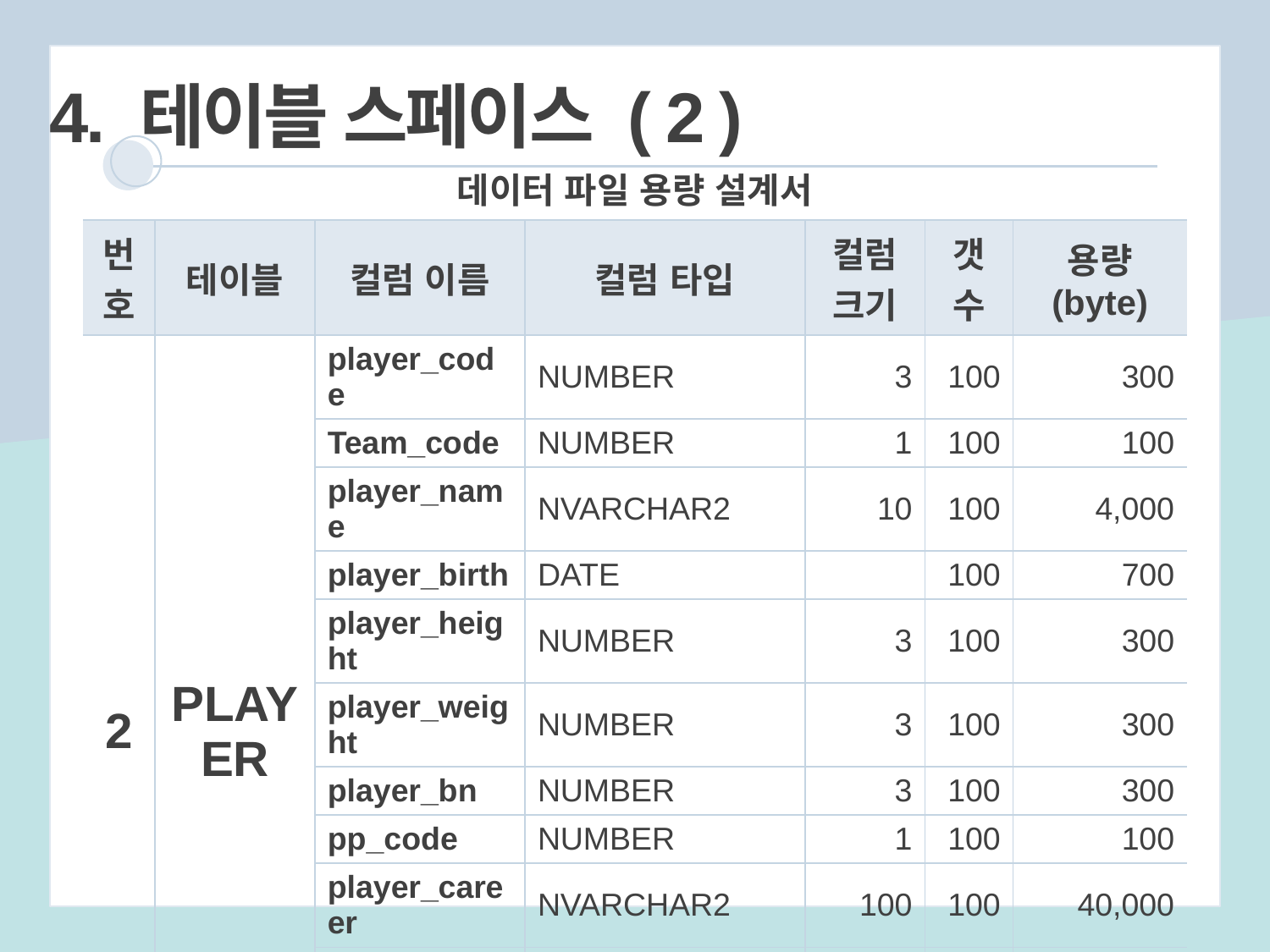

4. 테이블 스페이스 ( 2 )
| 데이터 파일 용량 설계서 |  |  |  |  |  |  |
| --- | --- | --- | --- | --- | --- | --- |
| 번호 | 테이블 | 컬럼 이름 | 컬럼 타입 | 컬럼 크기 | 갯수 | 용량 (byte) |
| 2 | PLAYER | player\_code | NUMBER | 3 | 100 | 300 |
|  |  | Team\_code | NUMBER | 1 | 100 | 100 |
|  |  | player\_name | NVARCHAR2 | 10 | 100 | 4,000 |
|  |  | player\_birth | DATE |  | 100 | 700 |
|  |  | player\_height | NUMBER | 3 | 100 | 300 |
|  |  | player\_weight | NUMBER | 3 | 100 | 300 |
|  |  | player\_bn | NUMBER | 3 | 100 | 300 |
|  |  | pp\_code | NUMBER | 1 | 100 | 100 |
|  |  | player\_career | NVARCHAR2 | 100 | 100 | 40,000 |
|  |  | player\_jy | NUMBER | 4 | 100 | 400 |
|  |  | player\_nrank | NVARCHAR2 | 20 | 100 | 8,000 |
|  |  | ps\_code | NUMBER | 1 | 100 | 100 |
| 합계 |  |  |  | 149 | 1,200 | 54,600 |